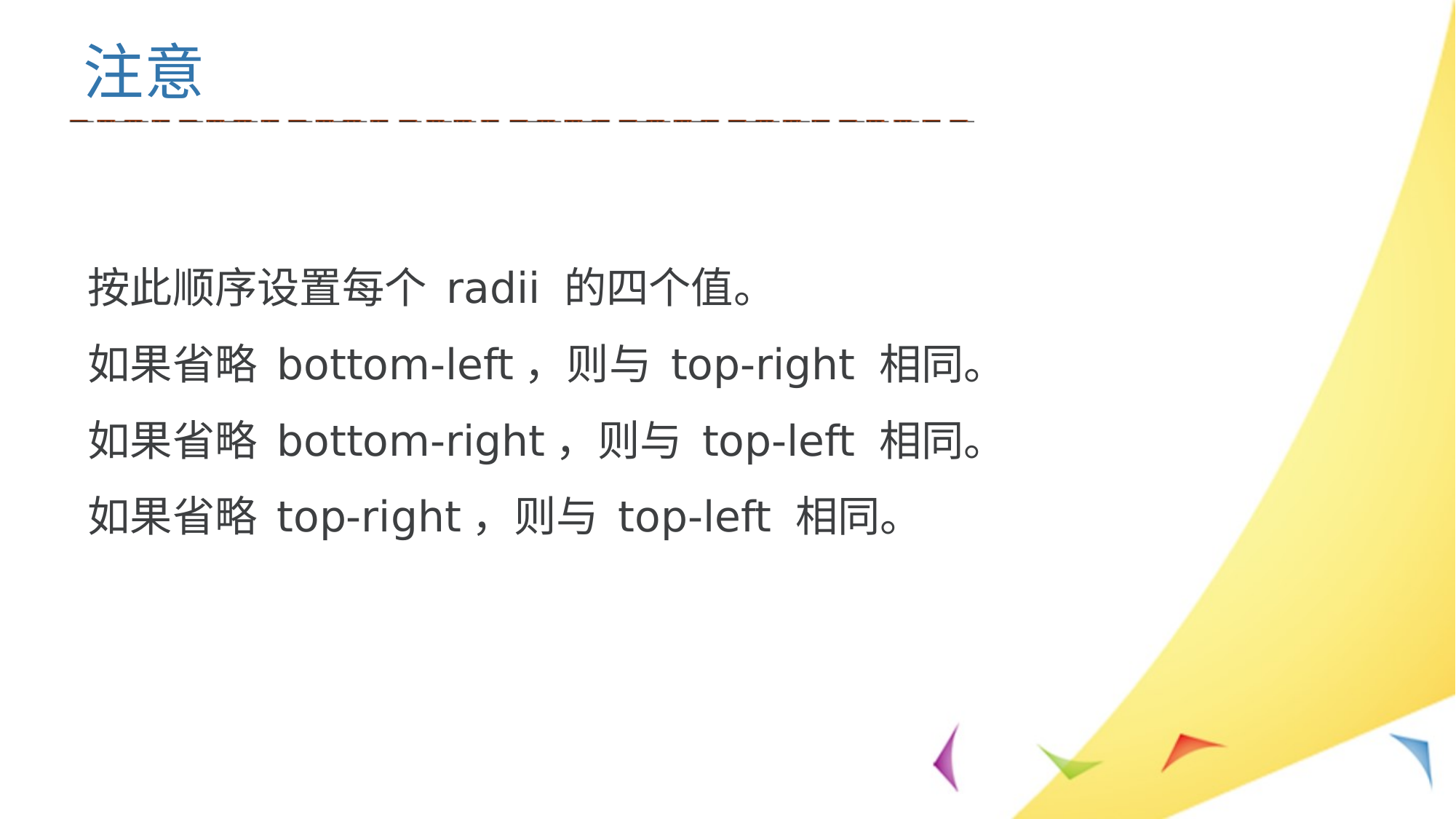

# 注意
按此顺序设置每个 radii 的四个值。
如果省略 bottom-left，则与 top-right 相同。
如果省略 bottom-right，则与 top-left 相同。
如果省略 top-right，则与 top-left 相同。